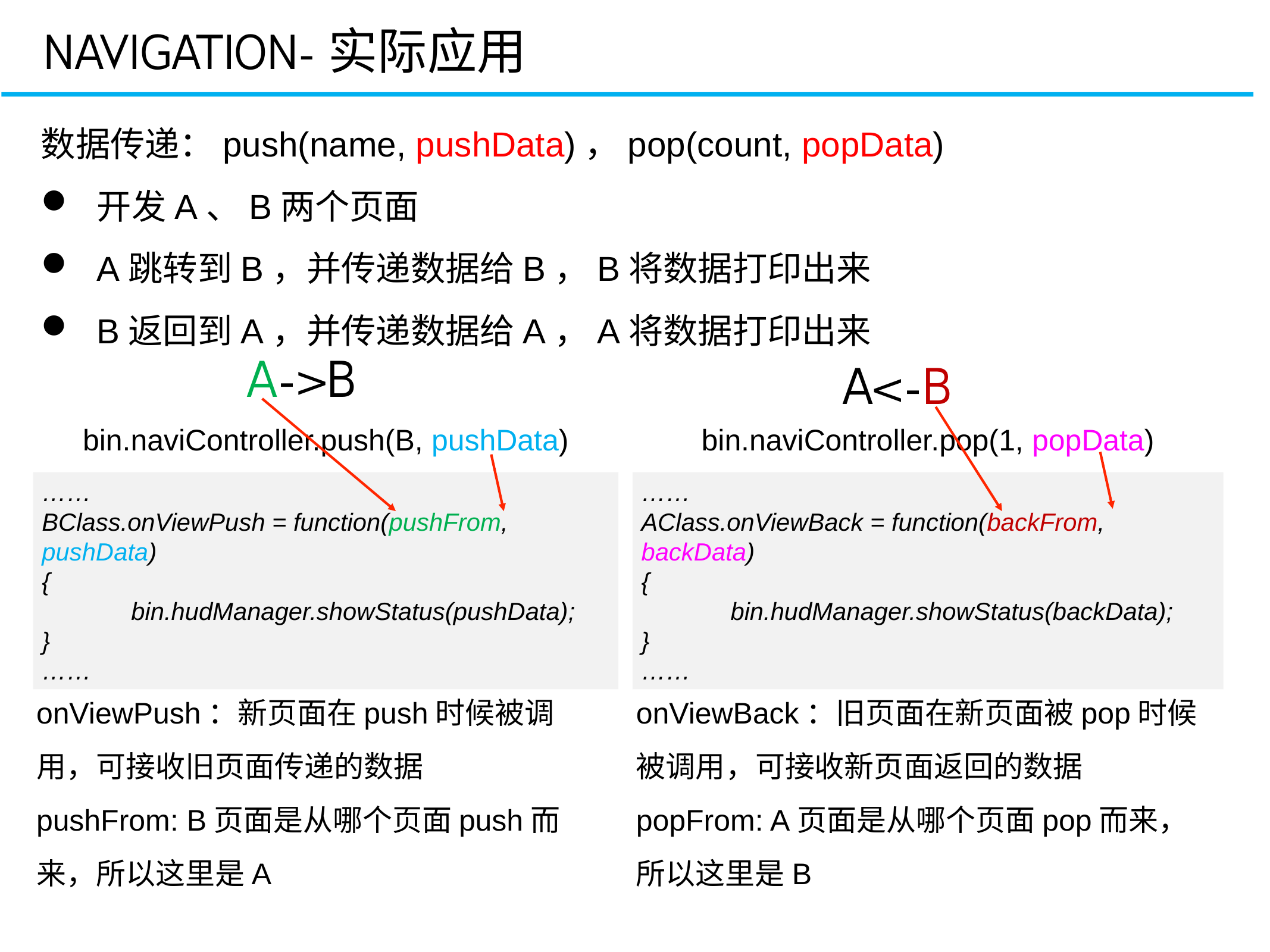

NAVIGATION-实际应用

数据传递：push(name, pushData)，pop(count, popData)
开发A、B两个页面
A跳转到B，并传递数据给B，B将数据打印出来
B返回到A，并传递数据给A，A将数据打印出来

A->B
A<-B
bin.naviController.pop(1, popData)
bin.naviController.push(B, pushData)
……
BClass.onViewPush = function(pushFrom, pushData)
{
	bin.hudManager.showStatus(pushData);
}
……
……
AClass.onViewBack = function(backFrom, backData)
{
	bin.hudManager.showStatus(backData);
}
……
onViewPush：新页面在push时候被调用，可接收旧页面传递的数据
pushFrom: B页面是从哪个页面push而来，所以这里是A

onViewBack：旧页面在新页面被pop时候被调用，可接收新页面返回的数据
popFrom: A页面是从哪个页面pop而来，所以这里是B